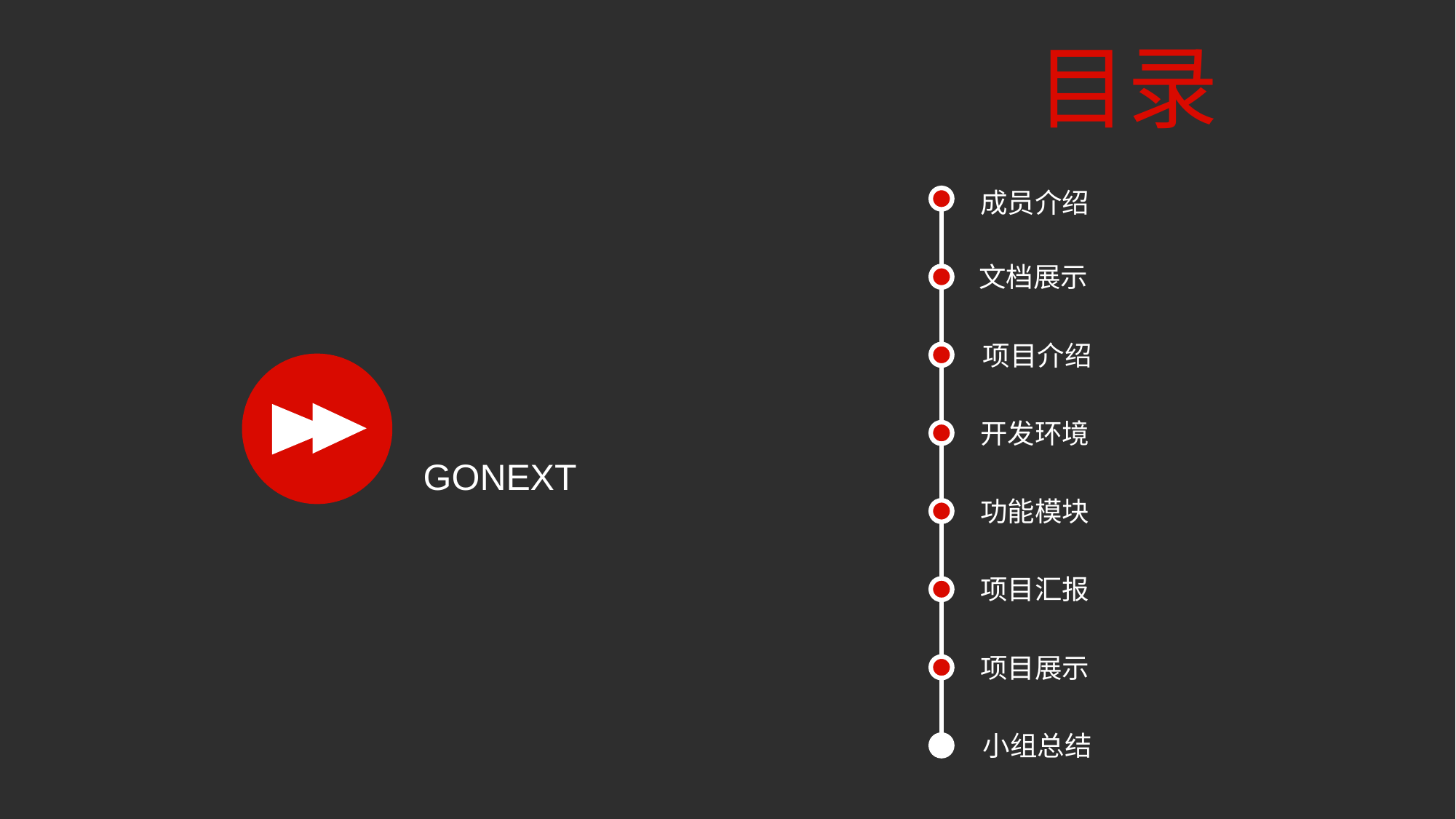

目录
成员介绍

文档展示
项目介绍

开发环境
GONEXT
功能模块
项目汇报
项目展示
小组总结